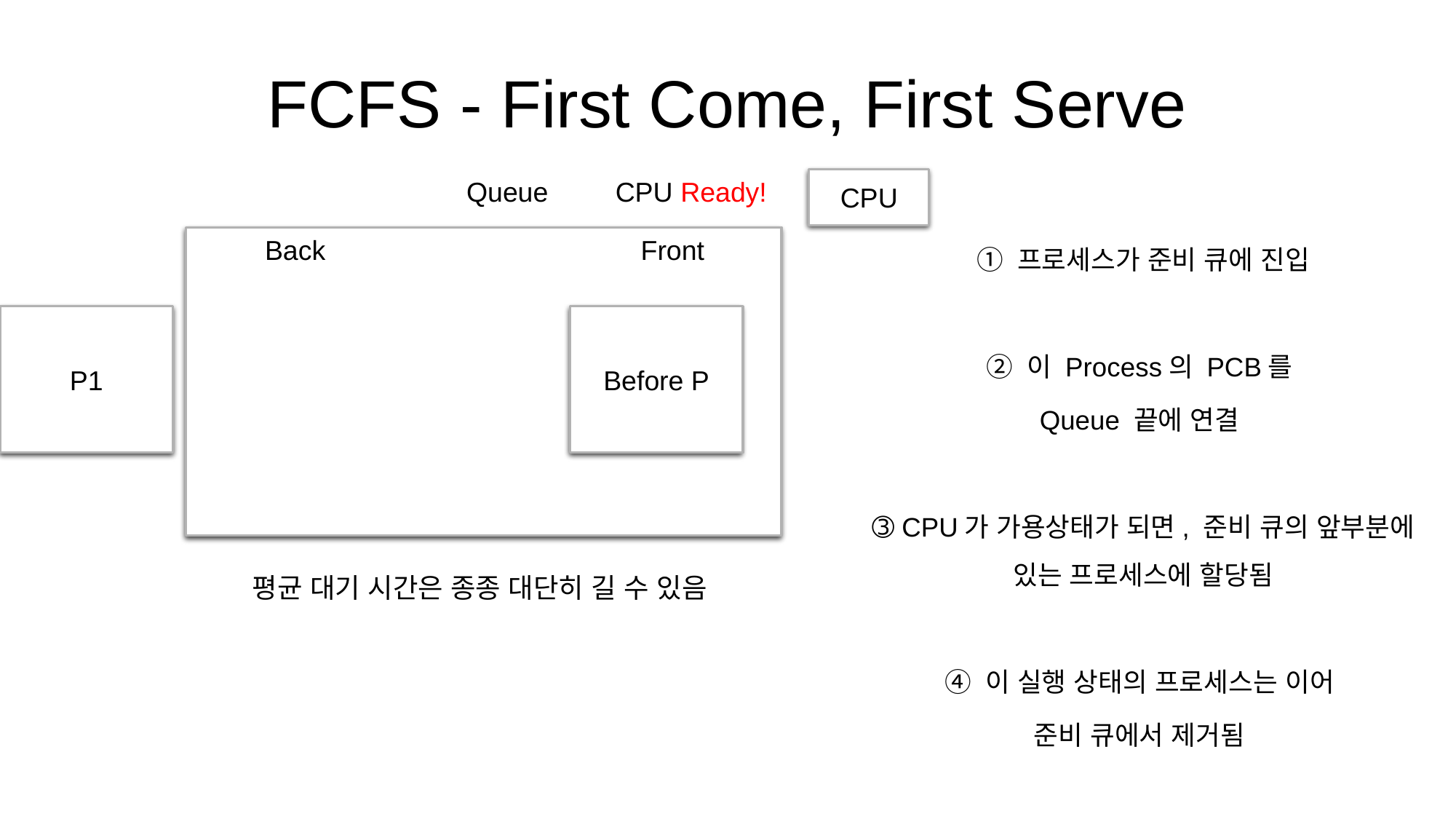

# FCFS - First Come, First Serve
Queue
CPU Ready!
CPU

➀ 프로세스가 준비 큐에 진입

➁ 이 Process의 PCB를
Queue 끝에 연결

➂ CPU가 가용상태가 되면, 준비 큐의 앞부분에 있는 프로세스에 할당됨

➃ 이 실행 상태의 프로세스는 이어
준비 큐에서 제거됨

Back
Front
P1
Before P
평균 대기 시간은 종종 대단히 길 수 있음